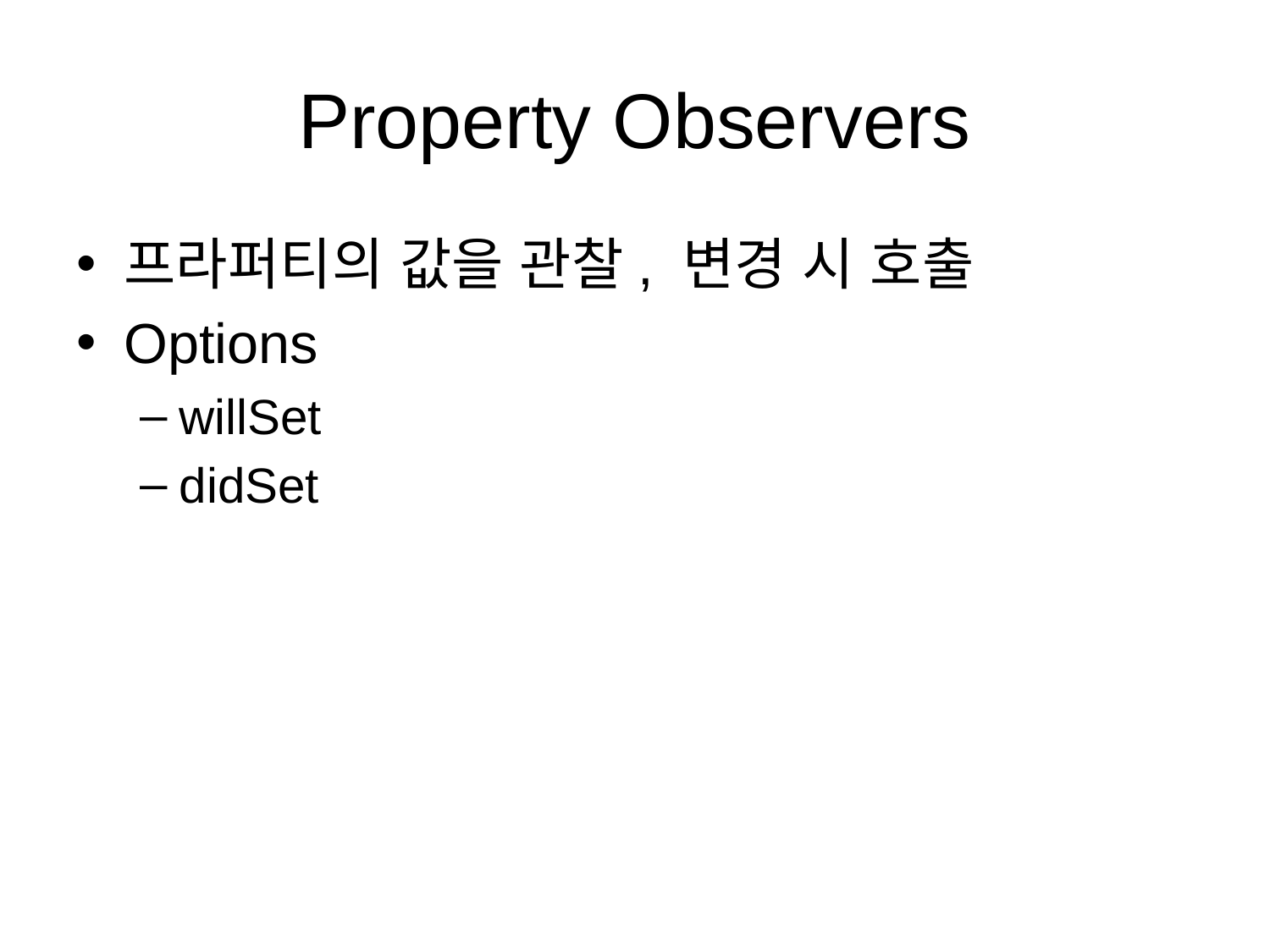

# Property Observers
프라퍼티의 값을 관찰, 변경 시 호출
Options
willSet
didSet